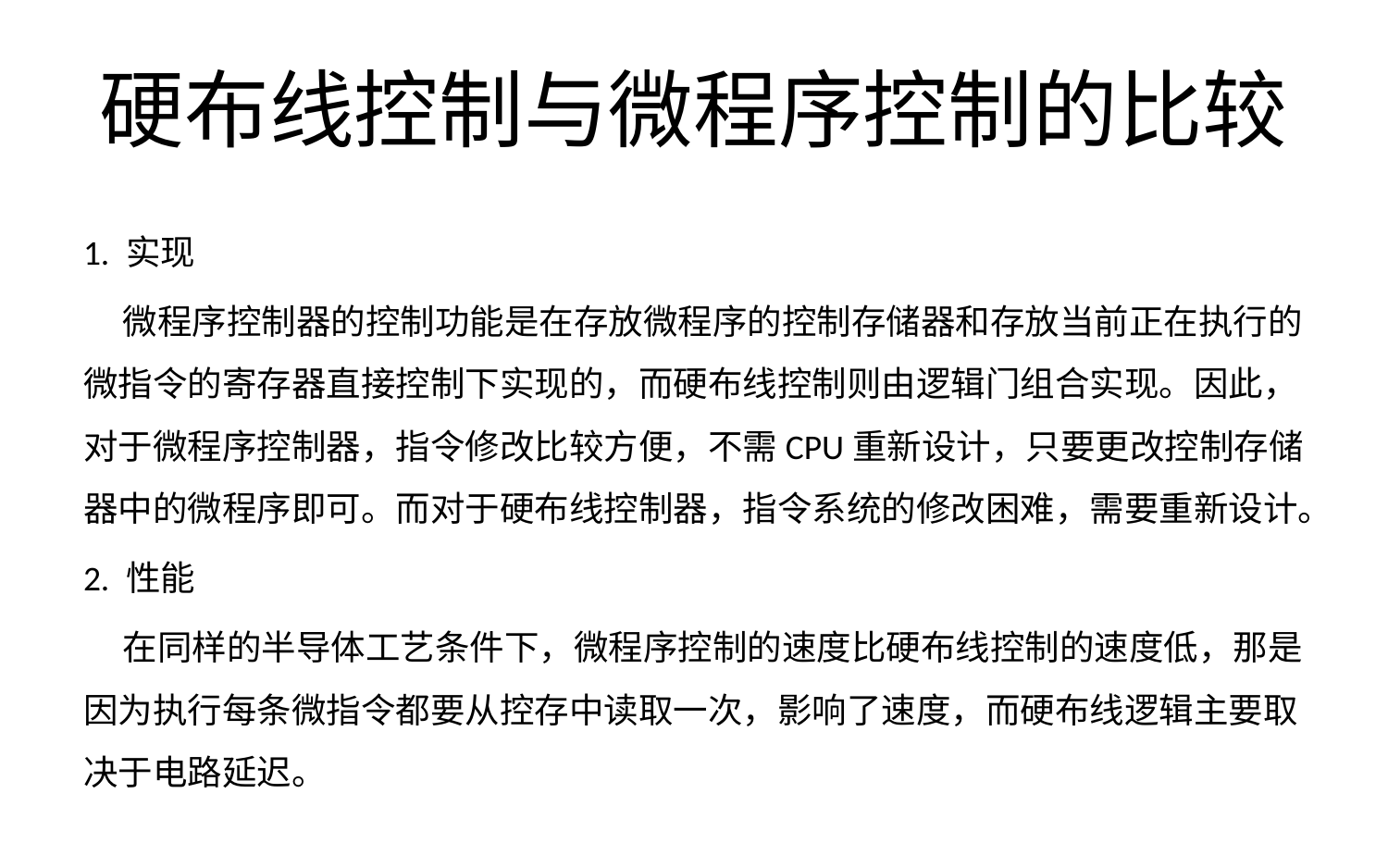

# 硬布线控制与微程序控制的比较
1. 实现
    微程序控制器的控制功能是在存放微程序的控制存储器和存放当前正在执行的微指令的寄存器直接控制下实现的，而硬布线控制则由逻辑门组合实现。因此，对于微程序控制器，指令修改比较方便，不需CPU重新设计，只要更改控制存储器中的微程序即可。而对于硬布线控制器，指令系统的修改困难，需要重新设计。
2. 性能
    在同样的半导体工艺条件下，微程序控制的速度比硬布线控制的速度低，那是因为执行每条微指令都要从控存中读取一次，影响了速度，而硬布线逻辑主要取决于电路延迟。